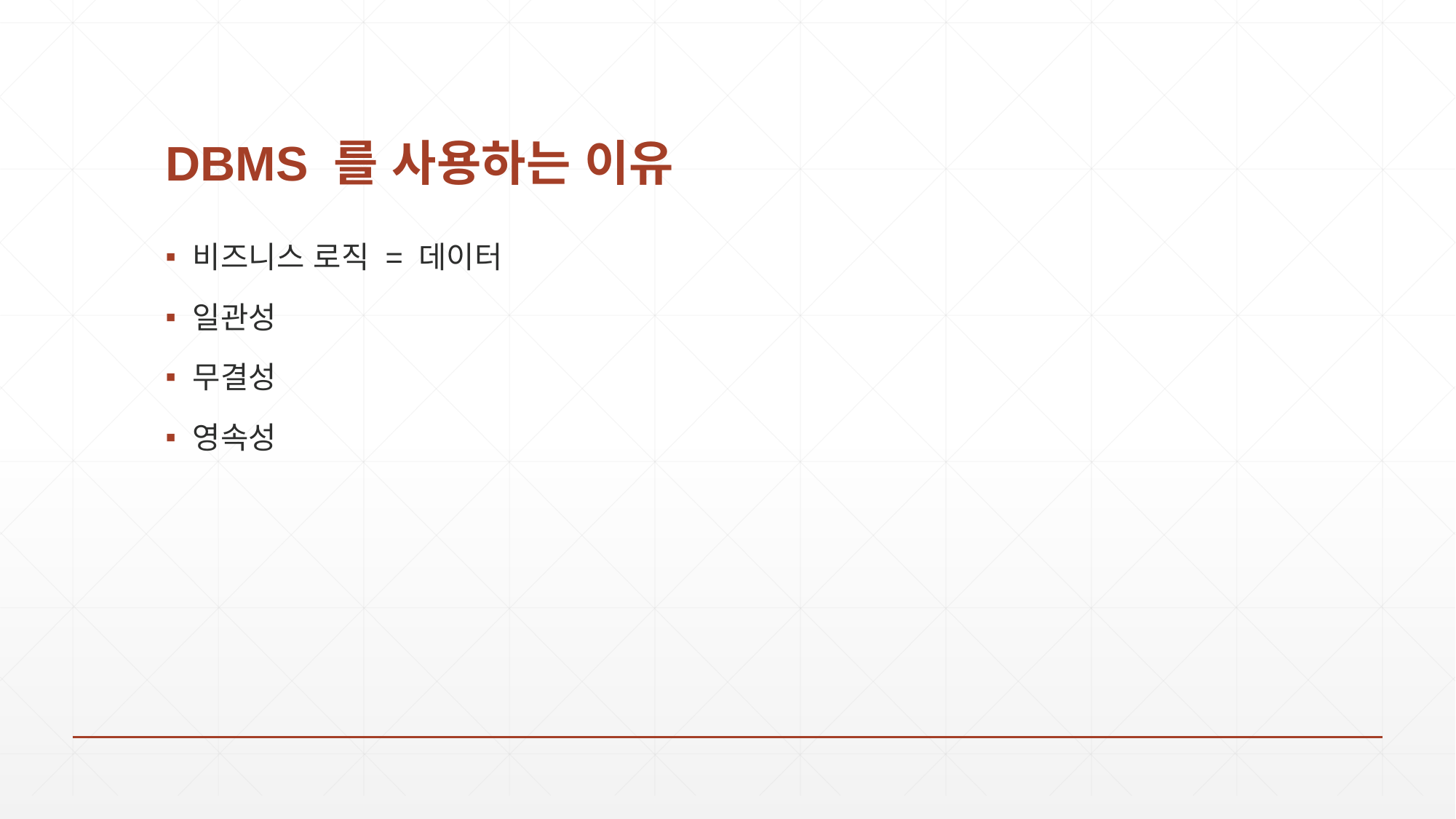

# DBMS 를 사용하는 이유
비즈니스 로직 = 데이터
일관성
무결성
영속성